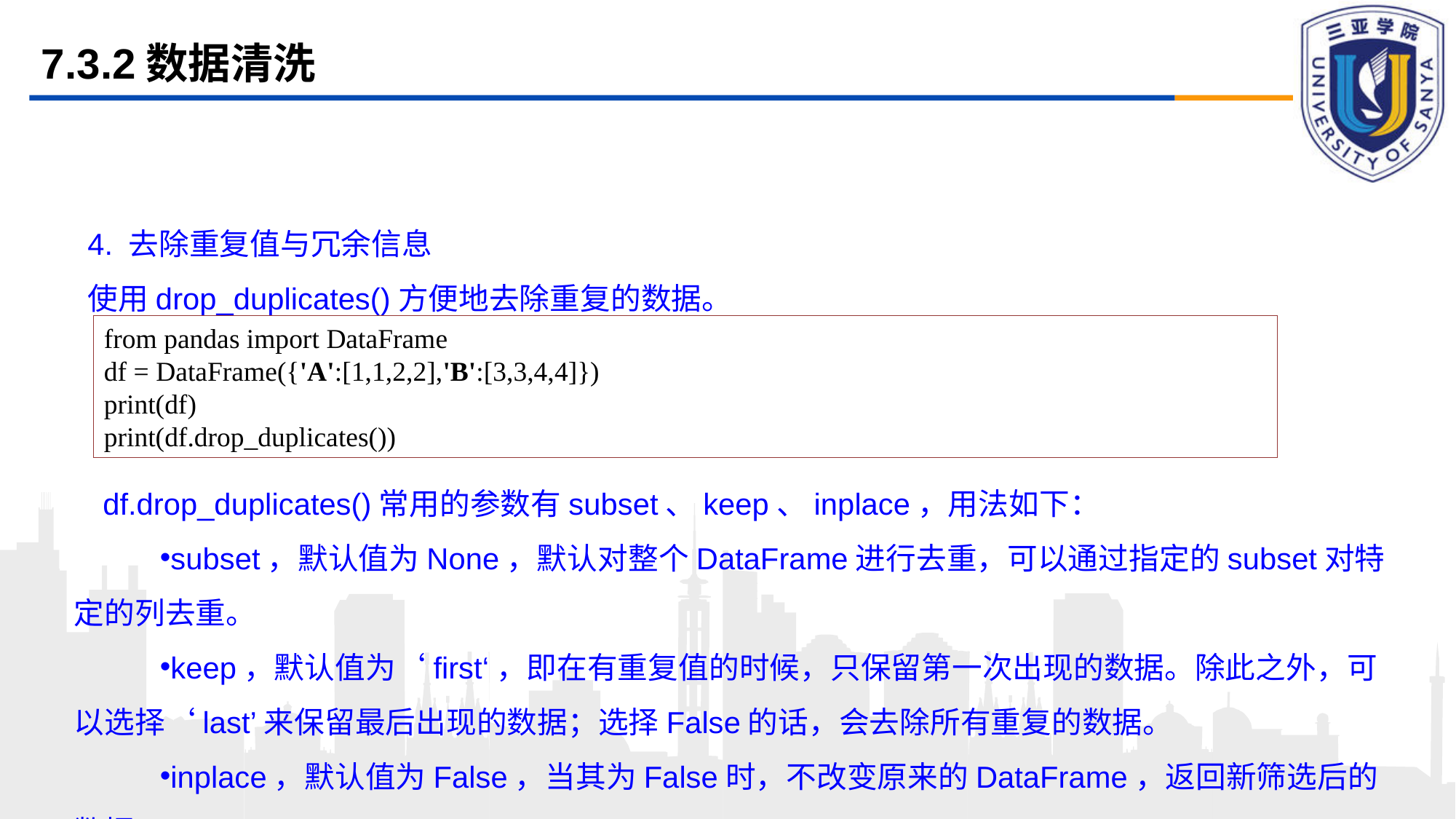

# 7.3.2数据清洗
4. 去除重复值与冗余信息
使用drop_duplicates()方便地去除重复的数据。
from pandas import DataFrame
df = DataFrame({'A':[1,1,2,2],'B':[3,3,4,4]})
print(df)
print(df.drop_duplicates())
df.drop_duplicates()常用的参数有subset、keep、inplace，用法如下：
subset，默认值为None，默认对整个DataFrame进行去重，可以通过指定的subset对特定的列去重。
keep，默认值为‘first‘，即在有重复值的时候，只保留第一次出现的数据。除此之外，可以选择‘last’来保留最后出现的数据；选择False的话，会去除所有重复的数据。
inplace，默认值为False，当其为False时，不改变原来的DataFrame，返回新筛选后的数据。